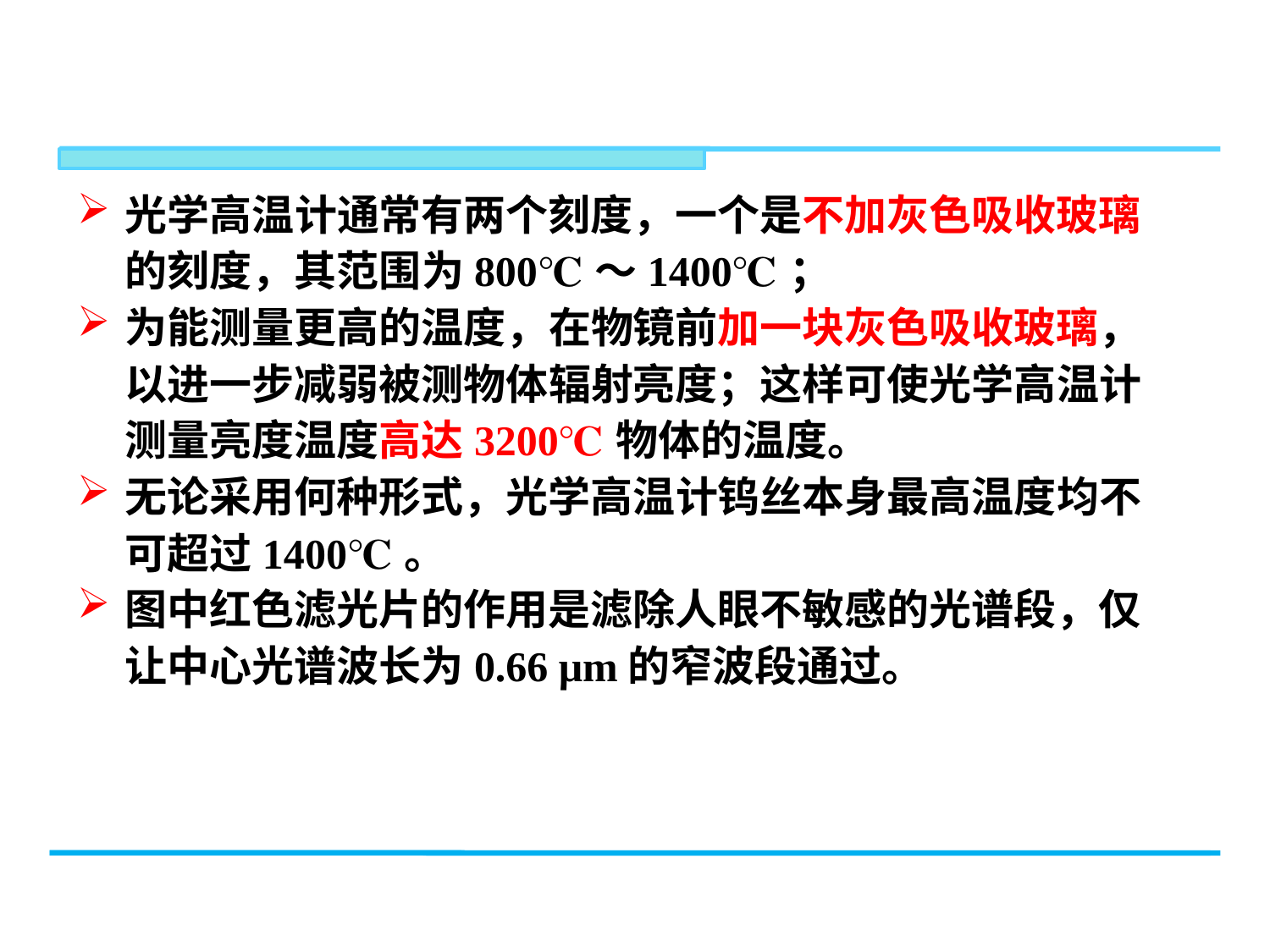

光学高温计通常有两个刻度，一个是不加灰色吸收玻璃的刻度，其范围为800℃～1400℃；
为能测量更高的温度，在物镜前加一块灰色吸收玻璃，以进一步减弱被测物体辐射亮度；这样可使光学高温计测量亮度温度高达3200℃物体的温度。
无论采用何种形式，光学高温计钨丝本身最高温度均不可超过1400℃。
图中红色滤光片的作用是滤除人眼不敏感的光谱段，仅让中心光谱波长为0.66 μm的窄波段通过。